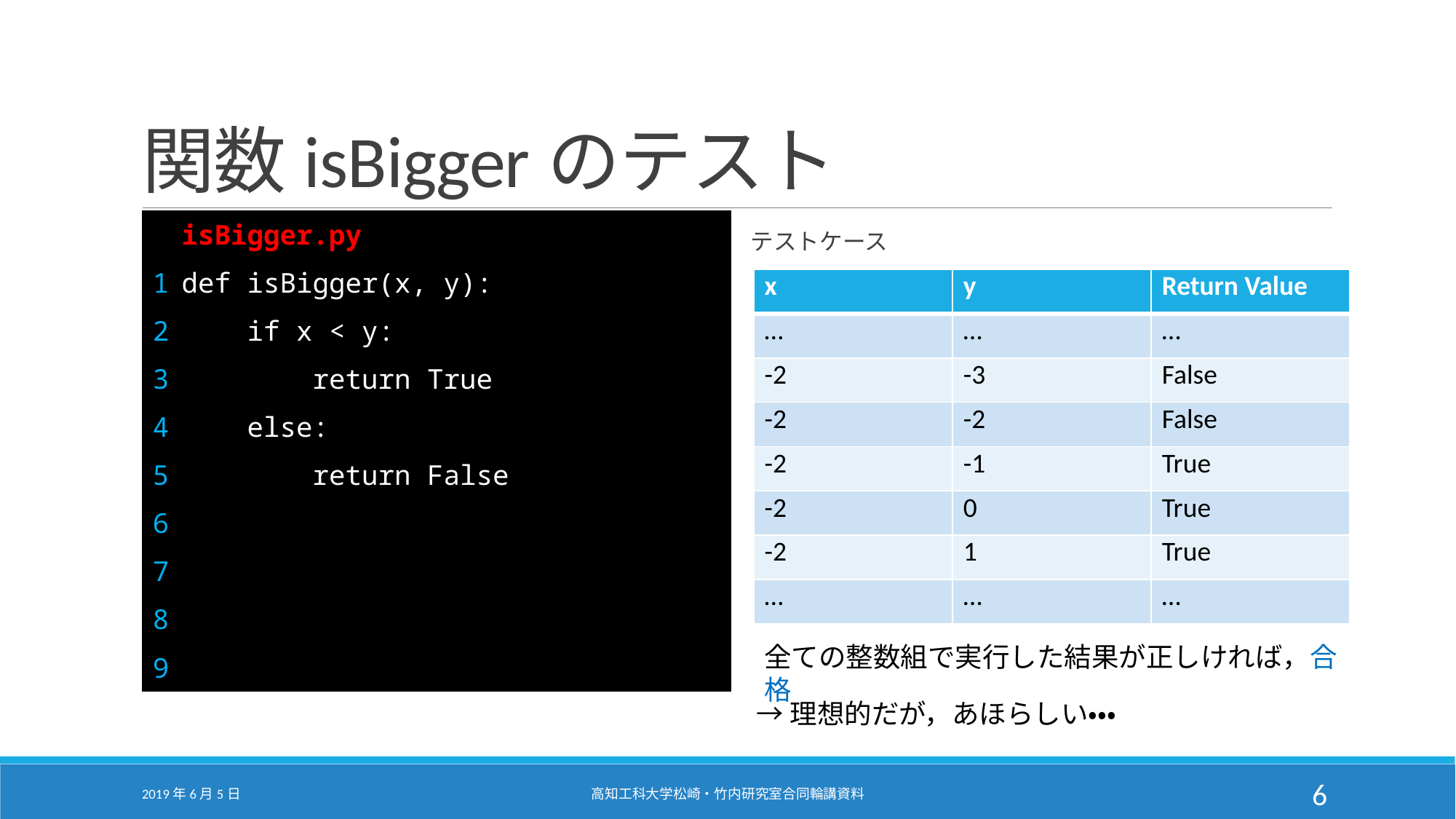

# 関数isBiggerのテスト
|  | isBigger.py |
| --- | --- |
| 1 | def isBigger(x, y): |
| 2 | if x < y: |
| 3 | return True |
| 4 | else: |
| 5 | return False |
| 6 |  |
| 7 |  |
| 8 |  |
| 9 |  |
テストケース
| x | y | Return Value |
| --- | --- | --- |
| … | … | … |
| -2 | -3 | False |
| -2 | -2 | False |
| -2 | -1 | True |
| -2 | 0 | True |
| -2 | 1 | True |
| … | … | … |
全ての整数組で実行した結果が正しければ，合格
→理想的だが，あほらしい・・・
2019年6月5日
高知工科大学松崎・竹内研究室合同輪講資料
6